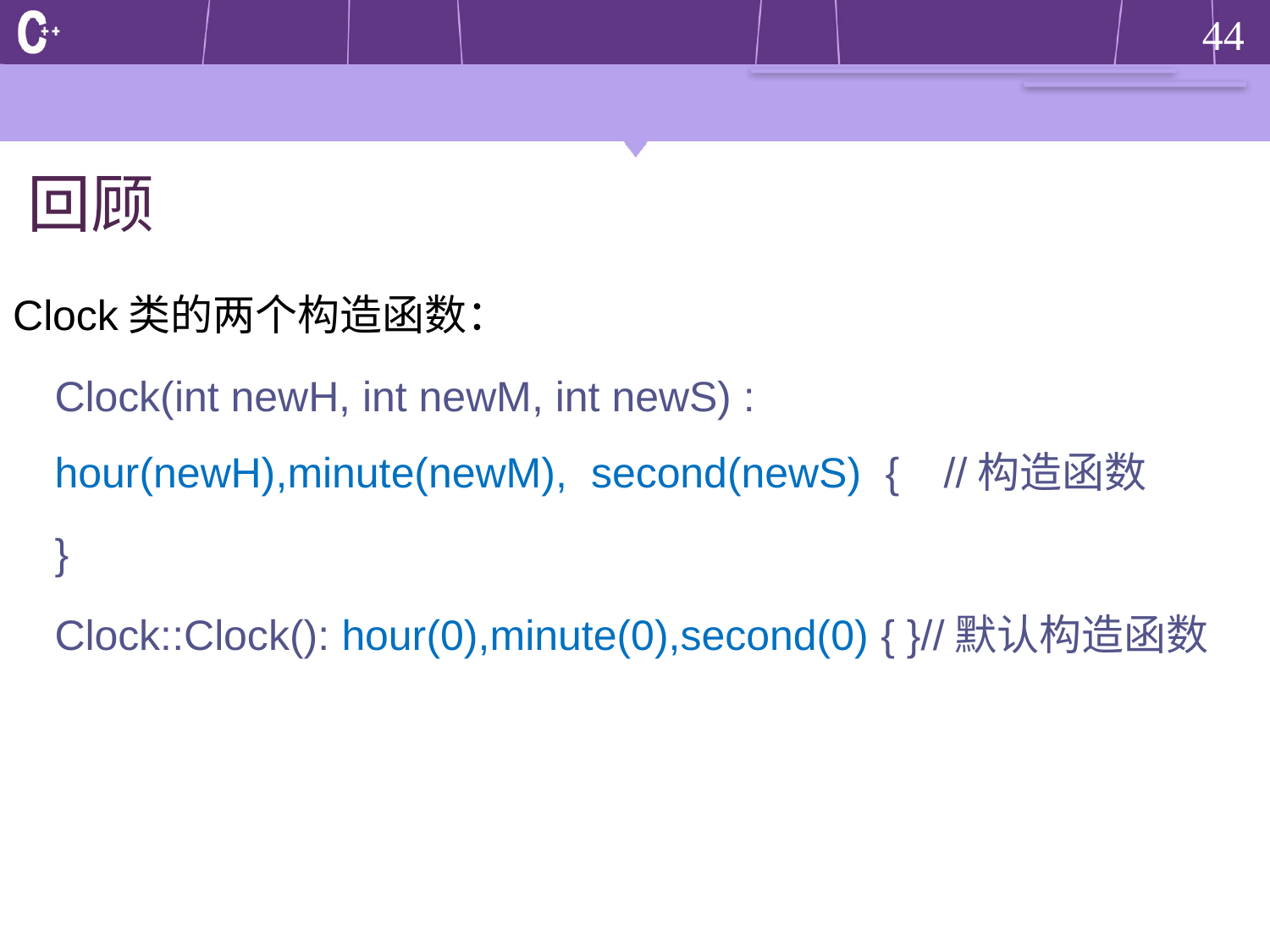

# 回顾
Clock类的两个构造函数：
Clock(int newH, int newM, int newS) : hour(newH),minute(newM),  second(newS)  {	//构造函数
}
Clock::Clock(): hour(0),minute(0),second(0) { }//默认构造函数